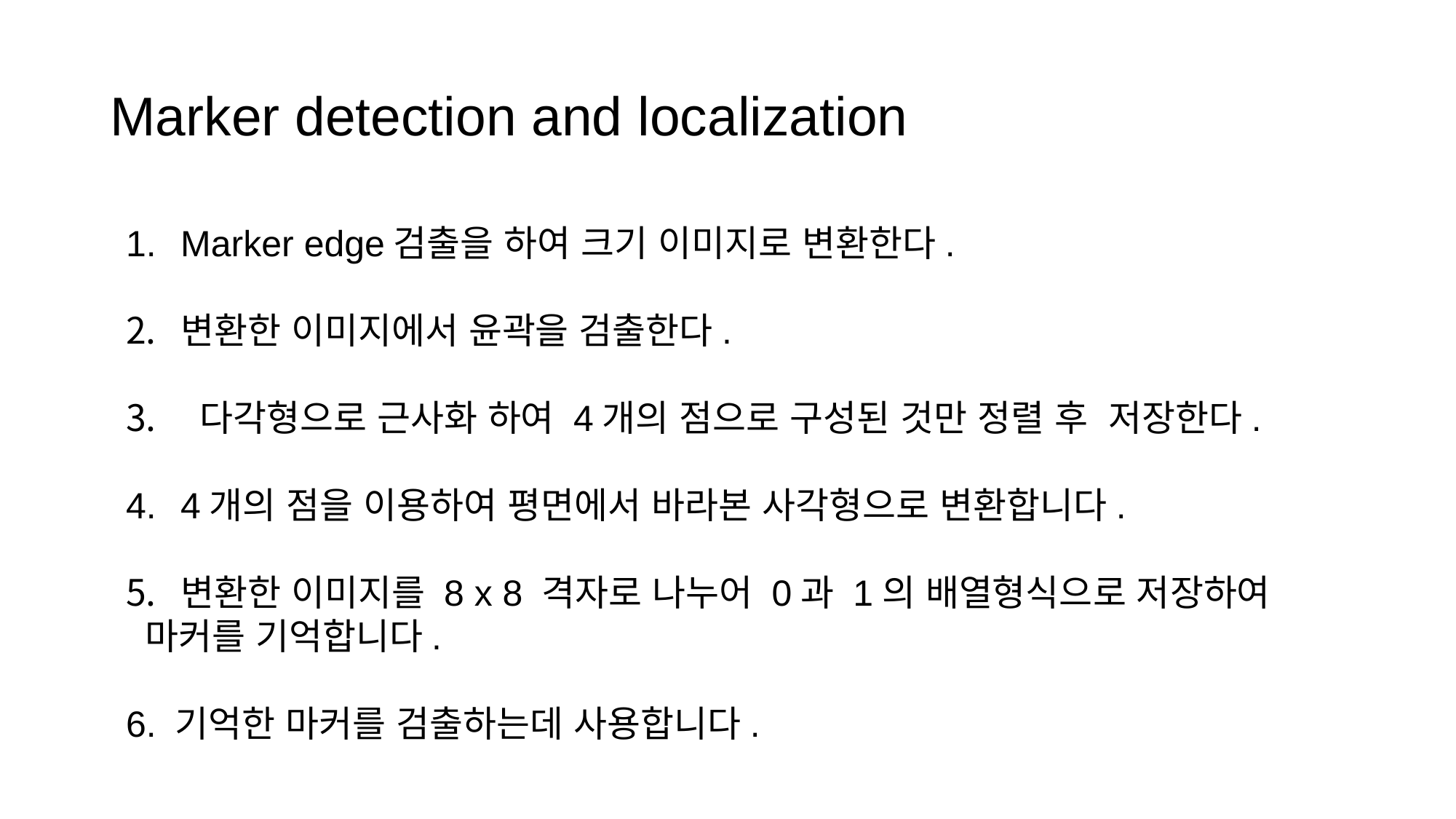

Marker detection and localization
Marker edge검출을 하여 크기 이미지로 변환한다.

변환한 이미지에서 윤곽을 검출한다.

 다각형으로 근사화 하여 4개의 점으로 구성된 것만 정렬 후  저장한다.

4개의 점을 이용하여 평면에서 바라본 사각형으로 변환합니다.

변환한 이미지를 8 x 8 격자로 나누어 0과 1의 배열형식으로 저장하여
 마커를 기억합니다.

6. 기억한 마커를 검출하는데 사용합니다.